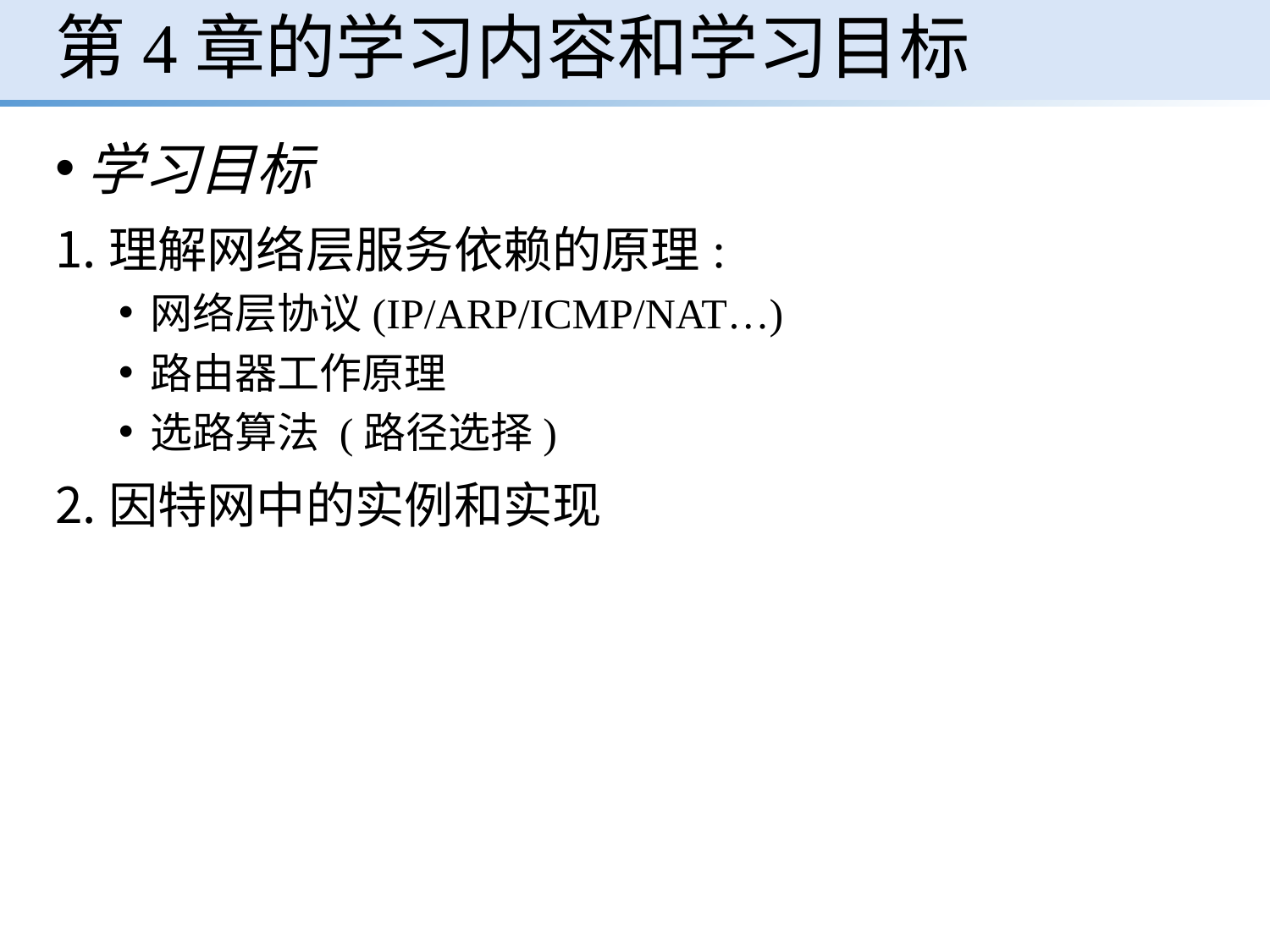

# 第4章的学习内容和学习目标
学习目标
理解网络层服务依赖的原理:
网络层协议(IP/ARP/ICMP/NAT…)
路由器工作原理
选路算法 (路径选择)
因特网中的实例和实现